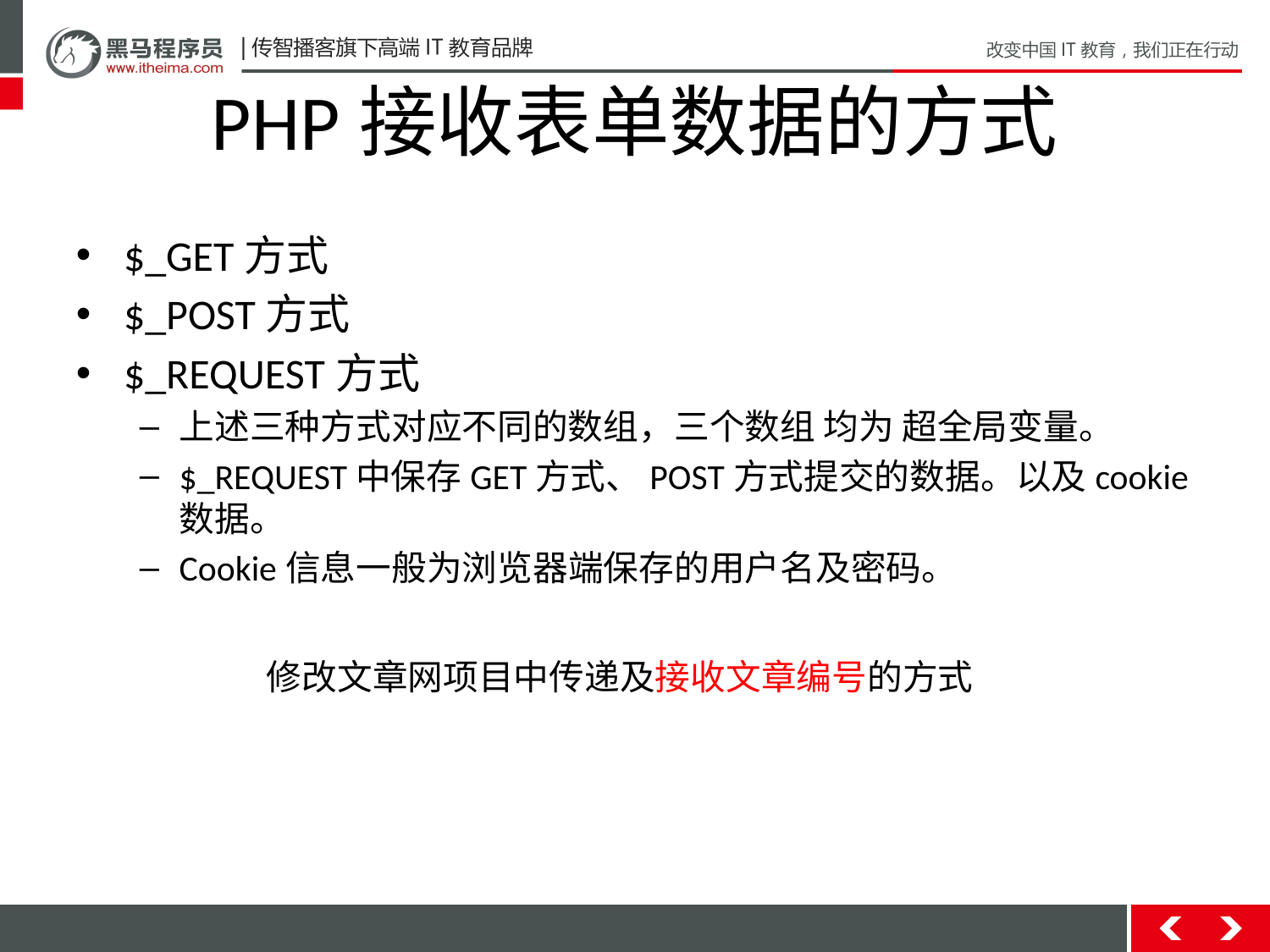

# PHP接收表单数据的方式
$_GET方式
$_POST方式
$_REQUEST方式
上述三种方式对应不同的数组，三个数组 均为 超全局变量。
$_REQUEST中保存GET方式、POST方式提交的数据。以及cookie数据。
Cookie信息一般为浏览器端保存的用户名及密码。

	修改文章网项目中传递及接收文章编号的方式